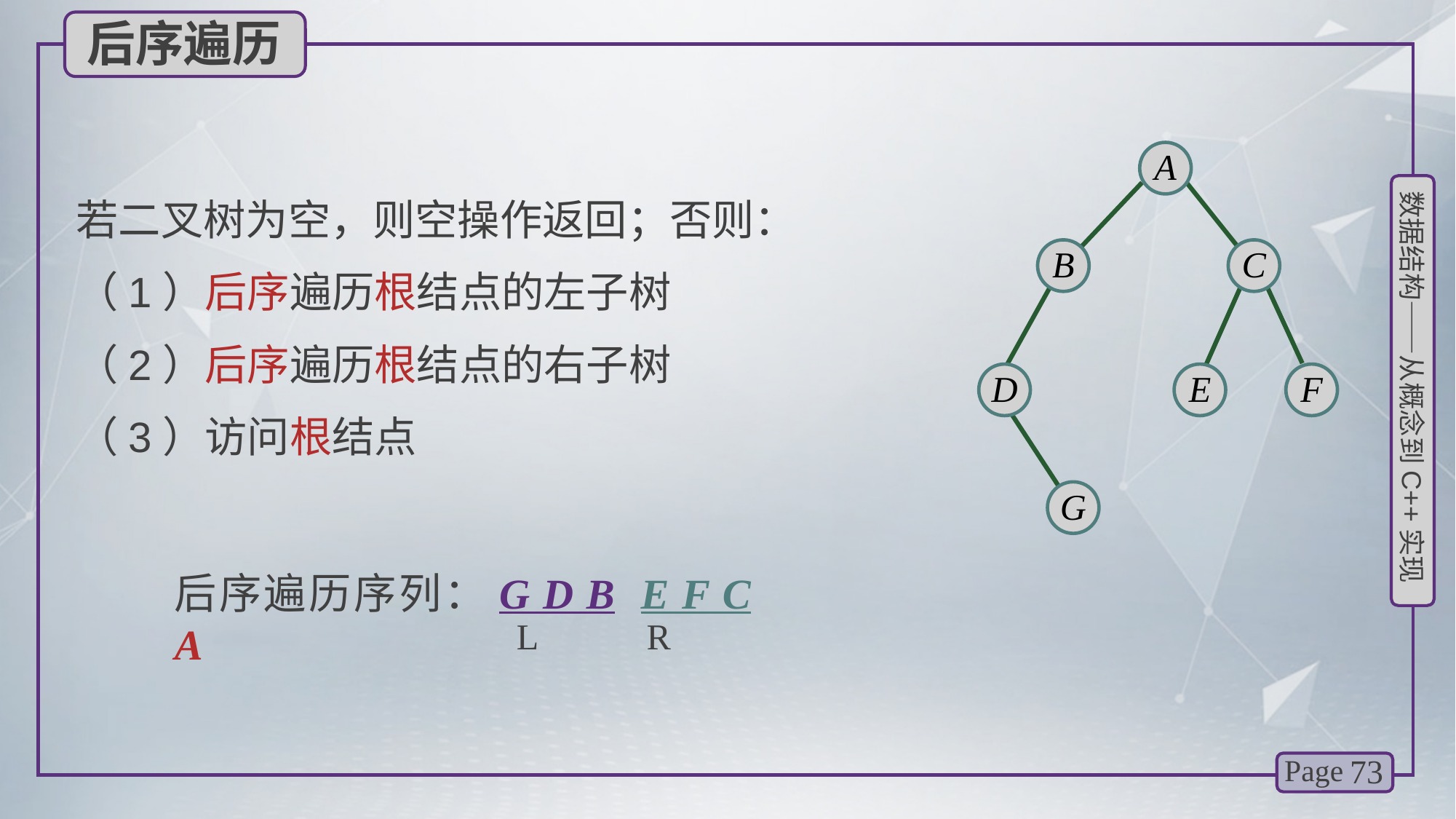

后序遍历

A

B
C

D
E
F

G
若二叉树为空，则空操作返回；否则：
（1）后序遍历根结点的左子树
（2）后序遍历根结点的右子树
（3）访问根结点

后序遍历序列：G D B  E F C  A
L            R